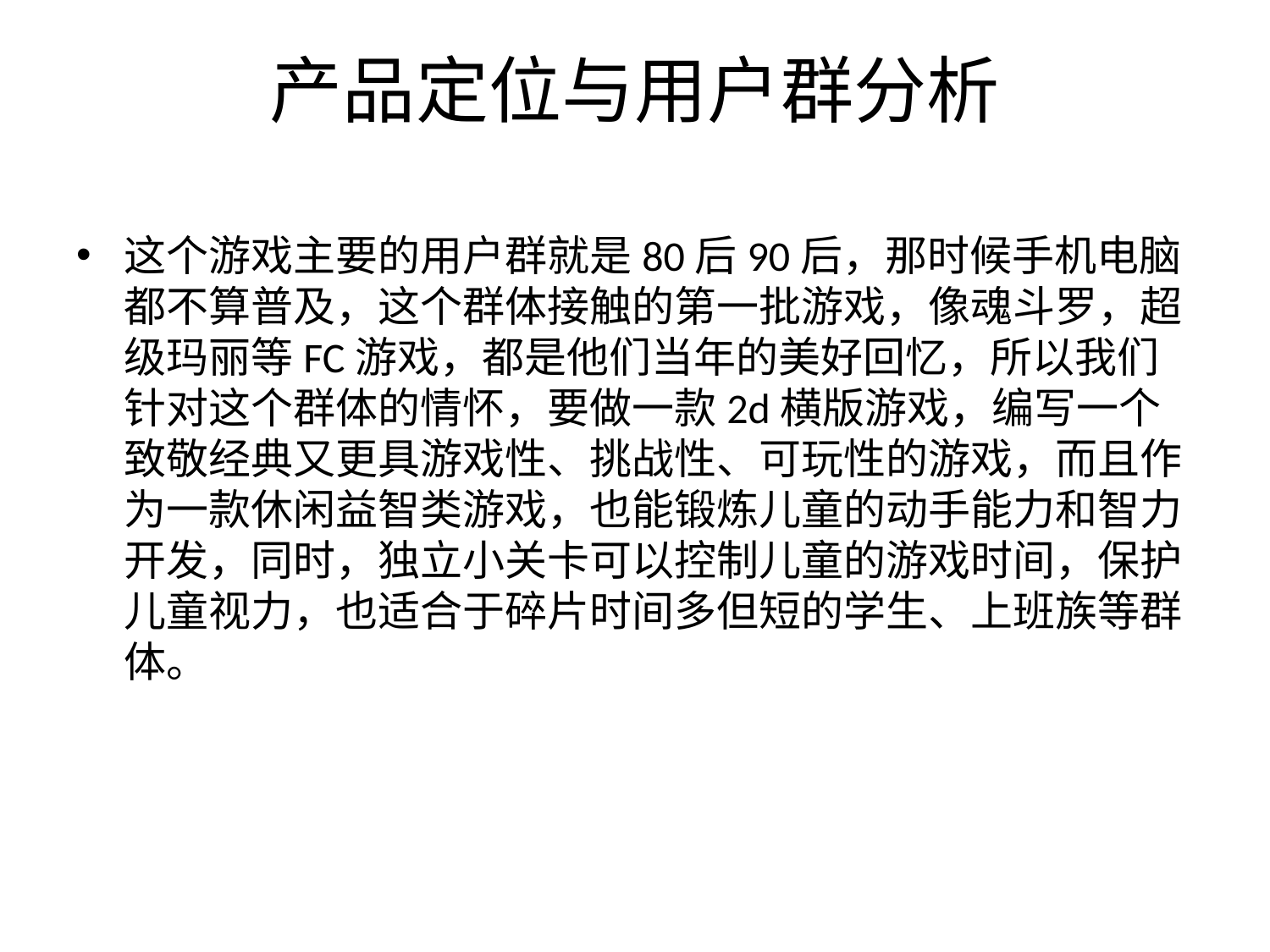

# 产品定位与用户群分析
这个游戏主要的用户群就是80后90后，那时候手机电脑都不算普及，这个群体接触的第一批游戏，像魂斗罗，超级玛丽等FC游戏，都是他们当年的美好回忆，所以我们针对这个群体的情怀，要做一款2d横版游戏，编写一个致敬经典又更具游戏性、挑战性、可玩性的游戏，而且作为一款休闲益智类游戏，也能锻炼儿童的动手能力和智力开发，同时，独立小关卡可以控制儿童的游戏时间，保护儿童视力，也适合于碎片时间多但短的学生、上班族等群体。